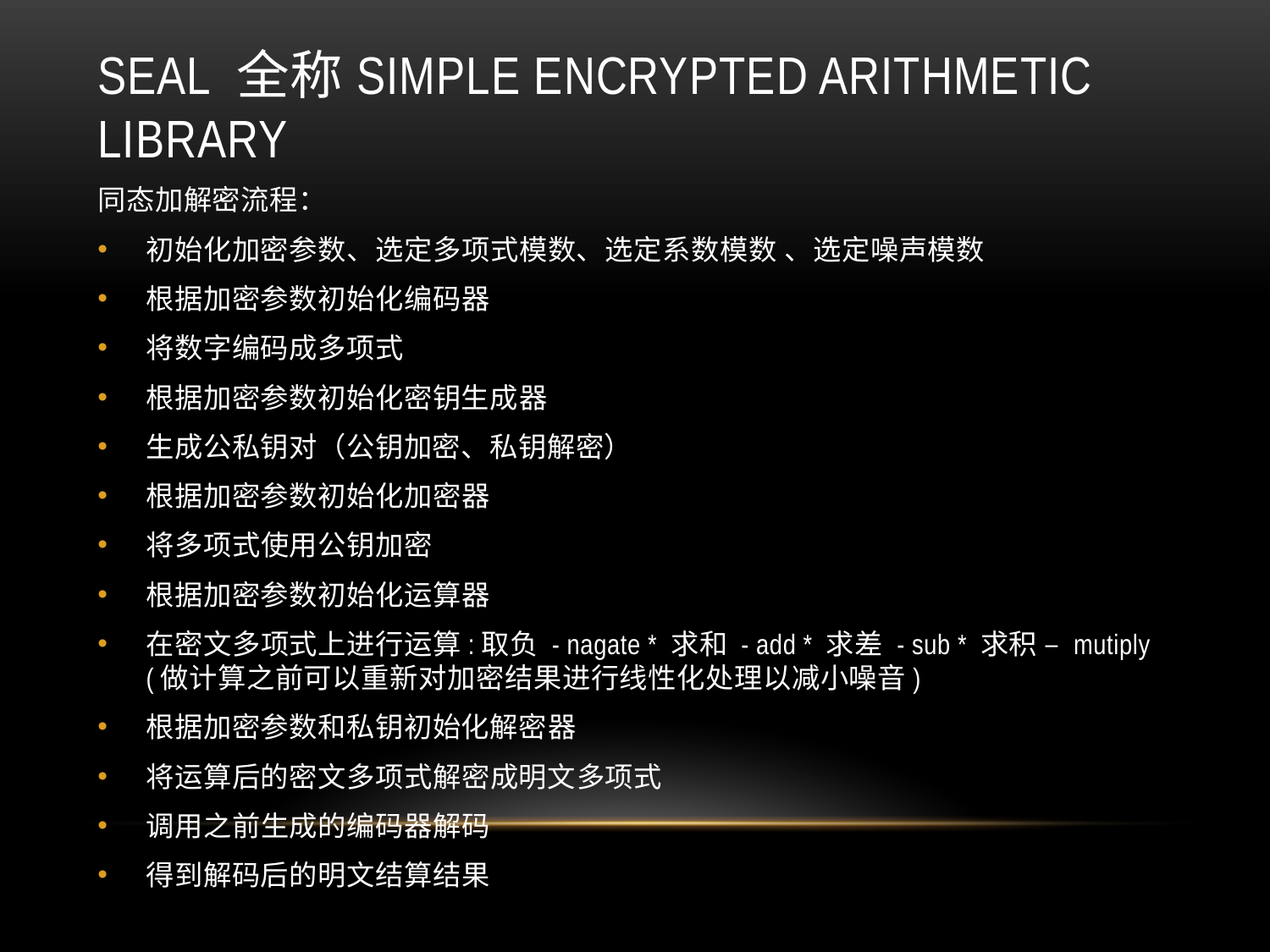

# SEAL 全称Simple Encrypted Arithmetic Library
同态加解密流程：
初始化加密参数、选定多项式模数、选定系数模数 、选定噪声模数
根据加密参数初始化编码器
将数字编码成多项式
根据加密参数初始化密钥生成器
生成公私钥对（公钥加密、私钥解密）
根据加密参数初始化加密器
将多项式使用公钥加密
根据加密参数初始化运算器
在密文多项式上进行运算:取负 - nagate * 求和 - add * 求差 - sub * 求积 – mutiply (做计算之前可以重新对加密结果进行线性化处理以减小噪音)
根据加密参数和私钥初始化解密器
将运算后的密文多项式解密成明文多项式
调用之前生成的编码器解码
得到解码后的明文结算结果